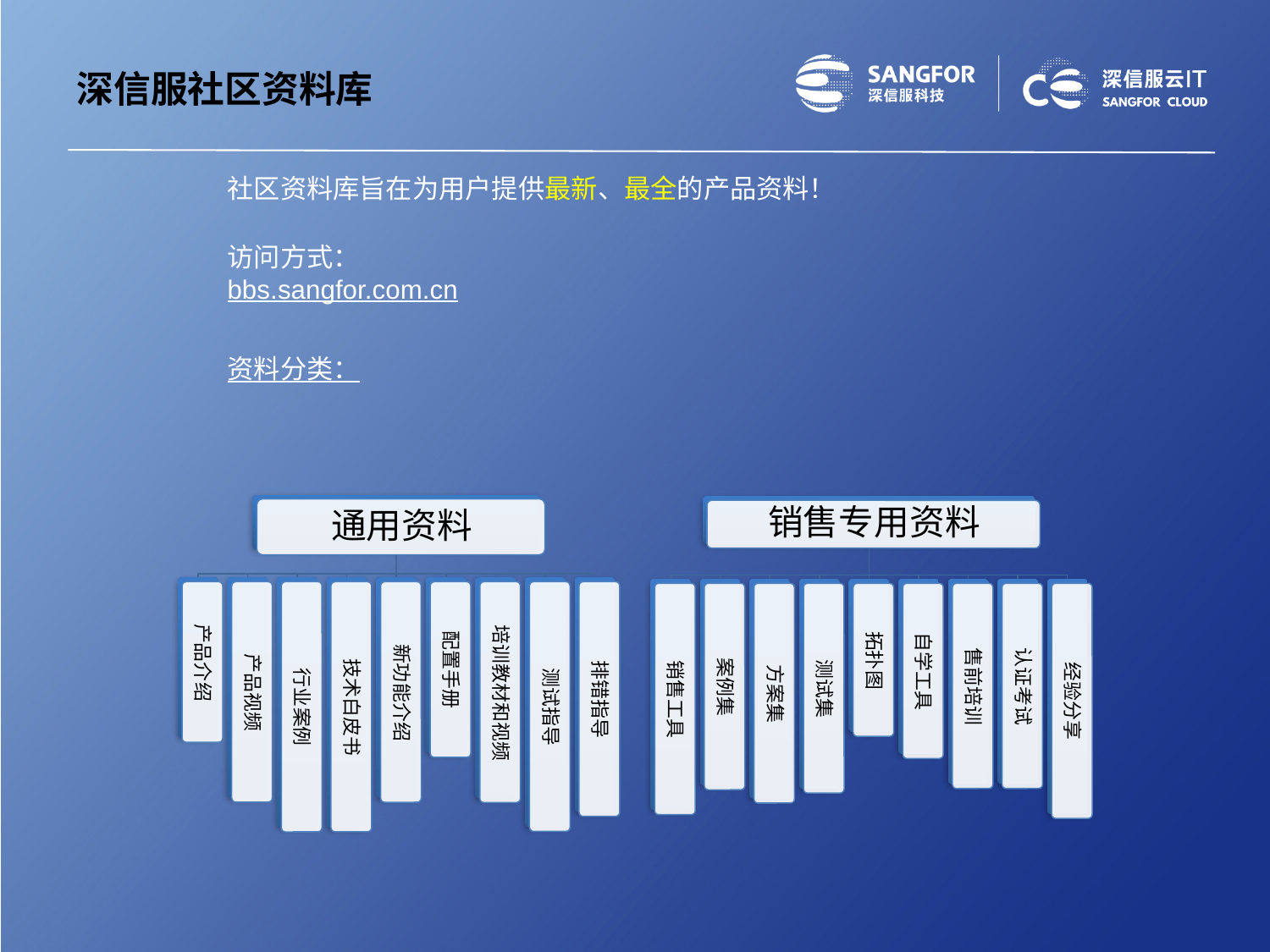

深信服社区资料库
社区资料库旨在为用户提供最新、最全的产品资料！
访问方式：
bbs.sangfor.com.cn
资料分类：
销售专用资料
销售工具
案例集
方案集
测试集
拓扑图
自学工具
售前培训
认证考试
经验分享
通用资料
产品介绍
产品视频
行业案例
技术白皮书
新功能介绍
配置手册
培训教材和视频
测试指导
排错指导